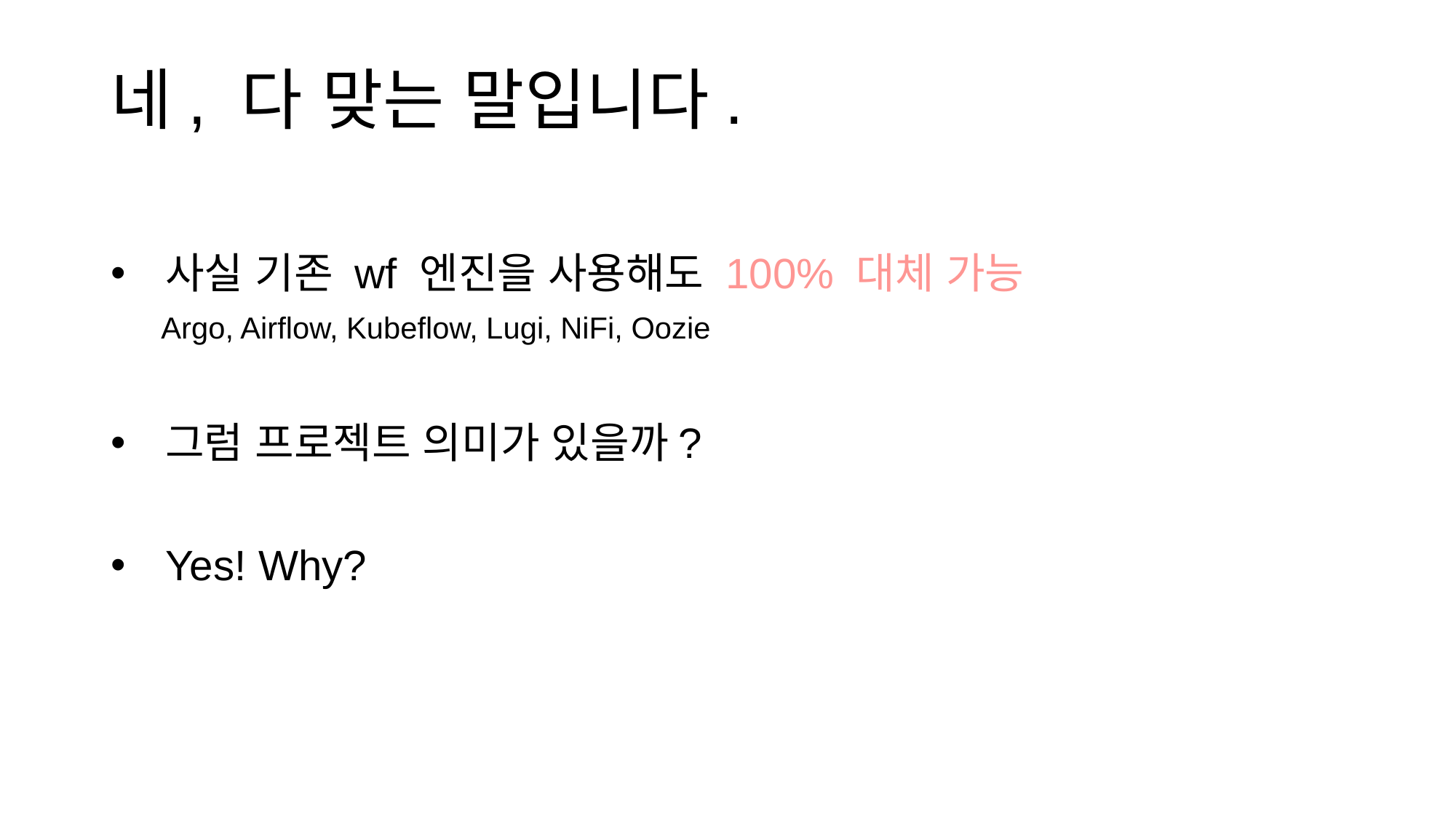

# 네, 다 맞는 말입니다.

사실 기존 wf 엔진을 사용해도 100% 대체 가능
      Argo, Airflow, Kubeflow, Lugi, NiFi, Oozie

그럼 프로젝트 의미가 있을까?

Yes! Why?